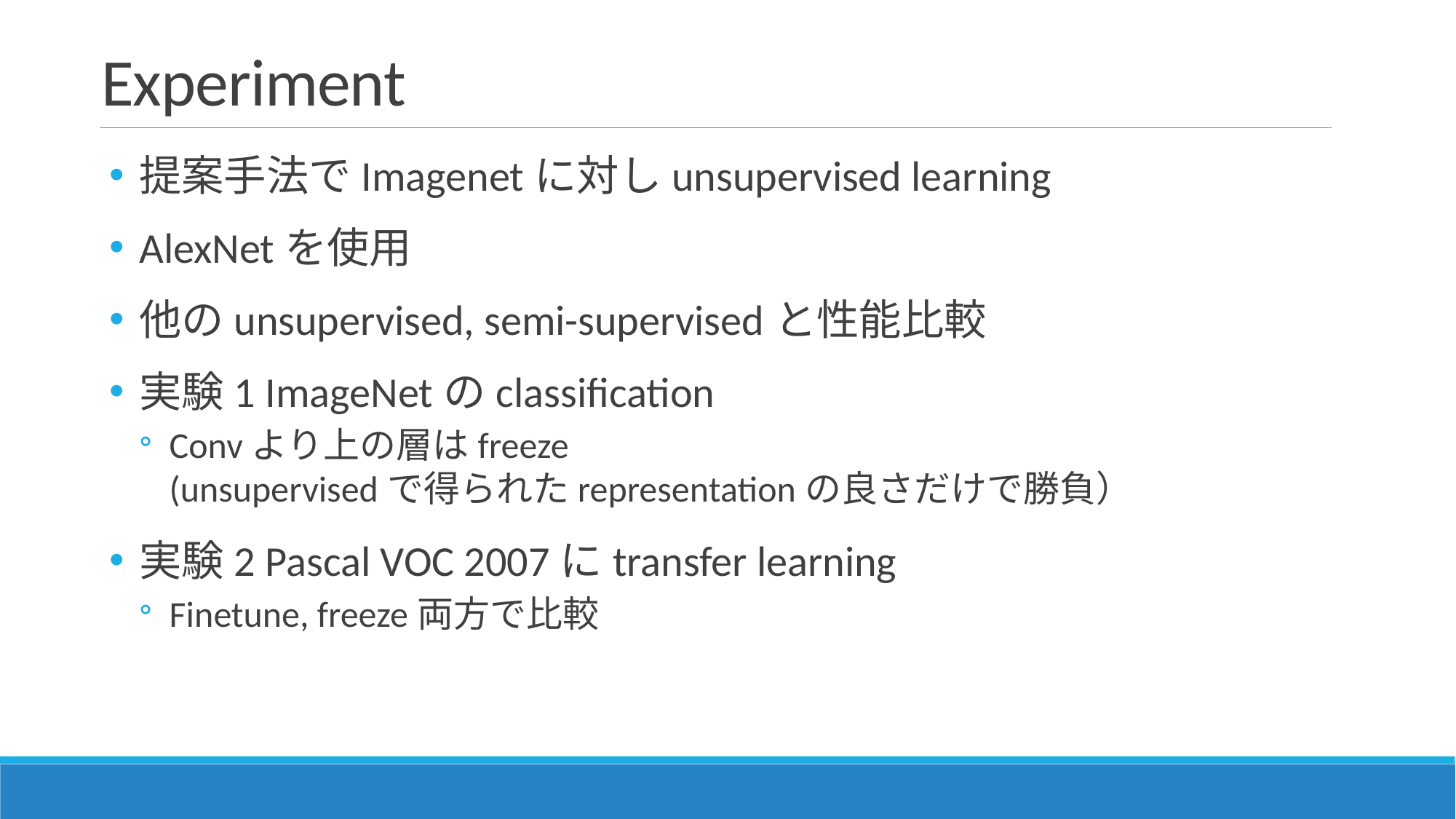

# Experiment
提案手法でImagenetに対しunsupervised learning
AlexNetを使用
他のunsupervised, semi-supervisedと性能比較
実験1 ImageNetのclassification
Convより上の層はfreeze
(unsupervisedで得られたrepresentationの良さだけで勝負）
実験2 Pascal VOC 2007にtransfer learning
Finetune, freeze両方で比較